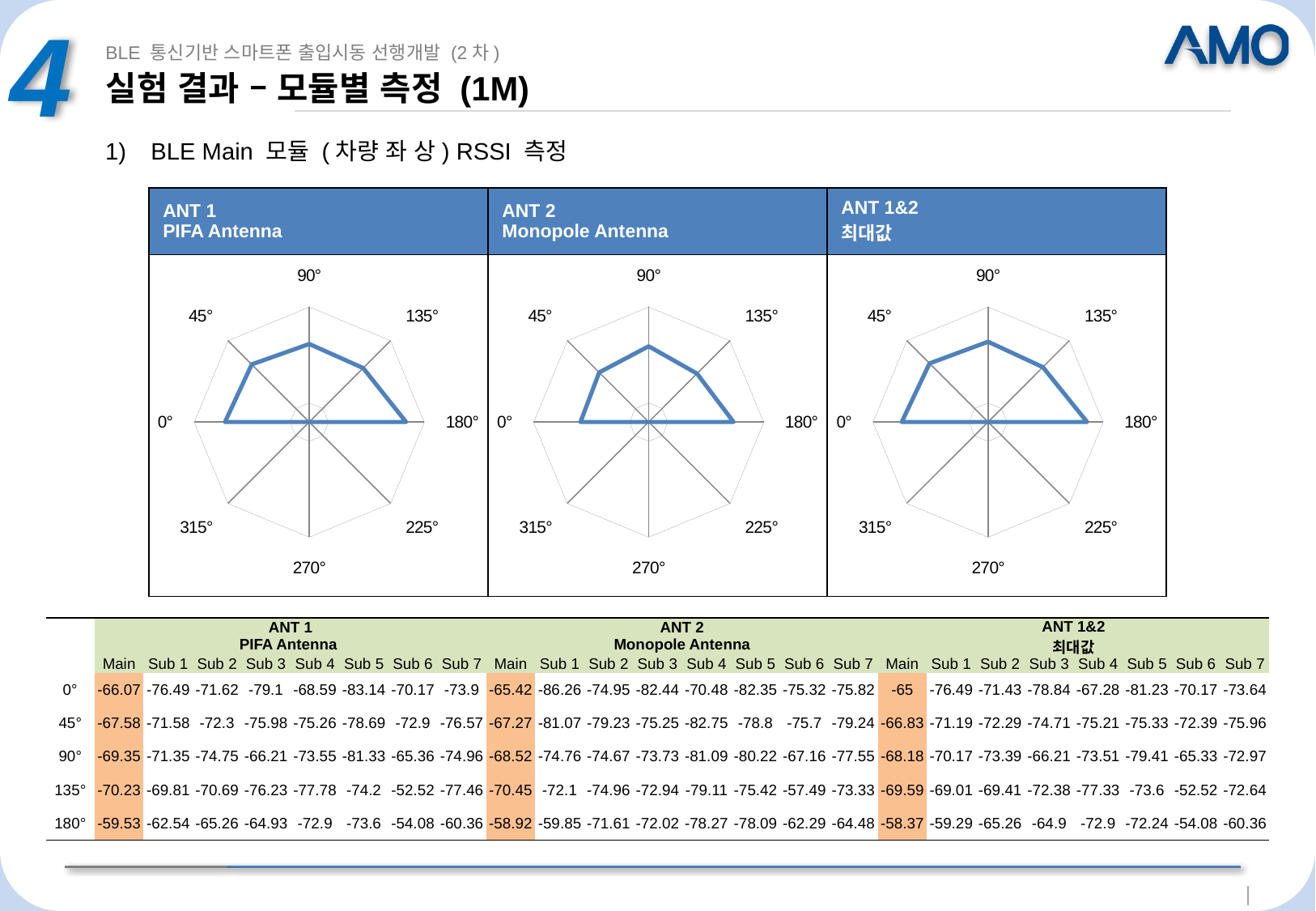

4
BLE 통신기반 스마트폰 출입시동 선행개발 (2차)
# 실험 결과 – 모듈별 측정 (1M)
BLE Main 모듈 (차량 좌 상) RSSI 측정
| ANT 1 PIFA Antenna | ANT 2 Monopole Antenna | ANT 1&2 최대값 |
| --- | --- | --- |
|  |  |  |

### Chart

| Category |  |
|---|---|
| 90° | -69.35 |
| 135° | -70.23 |
| 180° | -59.53 |
| 225° | -110.0 |
| 270° | -110.0 |
| 315° | -110.0 |
| 0° | -66.07 |
| 45° | -67.58 |

### Chart

| Category |  |
|---|---|
| 90° | -70.55 |
| 135° | -74.33 |
| 180° | -65.74 |
| 225° | -110.0 |
| 270° | -110.0 |
| 315° | -110.0 |
| 0° | -74.45 |
| 45° | -73.48 |

### Chart

| Category |  |
|---|---|
| 90° | -68.18 |
| 135° | -69.59 |
| 180° | -58.37 |
| 225° | -110.0 |
| 270° | -110.0 |
| 315° | -110.0 |
| 0° | -65.0 |
| 45° | -66.83 |
|  | ANT 1 PIFA Antenna |  |  |  |  |  |  |  | ANT 2 Monopole Antenna |  |  |  |  |  |  |  | ANT 1&2 최대값 |  |  |  |  |  |  |  |
| --- | --- | --- | --- | --- | --- | --- | --- | --- | --- | --- | --- | --- | --- | --- | --- | --- | --- | --- | --- | --- | --- | --- | --- | --- |
|  | Main | Sub 1 | Sub 2 | Sub 3 | Sub 4 | Sub 5 | Sub 6 | Sub 7 | Main | Sub 1 | Sub 2 | Sub 3 | Sub 4 | Sub 5 | Sub 6 | Sub 7 | Main | Sub 1 | Sub 2 | Sub 3 | Sub 4 | Sub 5 | Sub 6 | Sub 7 |
| 0° | -66.07 | -76.49 | -71.62 | -79.1 | -68.59 | -83.14 | -70.17 | -73.9 | -65.42 | -86.26 | -74.95 | -82.44 | -70.48 | -82.35 | -75.32 | -75.82 | -65 | -76.49 | -71.43 | -78.84 | -67.28 | -81.23 | -70.17 | -73.64 |
| 45° | -67.58 | -71.58 | -72.3 | -75.98 | -75.26 | -78.69 | -72.9 | -76.57 | -67.27 | -81.07 | -79.23 | -75.25 | -82.75 | -78.8 | -75.7 | -79.24 | -66.83 | -71.19 | -72.29 | -74.71 | -75.21 | -75.33 | -72.39 | -75.96 |
| 90° | -69.35 | -71.35 | -74.75 | -66.21 | -73.55 | -81.33 | -65.36 | -74.96 | -68.52 | -74.76 | -74.67 | -73.73 | -81.09 | -80.22 | -67.16 | -77.55 | -68.18 | -70.17 | -73.39 | -66.21 | -73.51 | -79.41 | -65.33 | -72.97 |
| 135° | -70.23 | -69.81 | -70.69 | -76.23 | -77.78 | -74.2 | -52.52 | -77.46 | -70.45 | -72.1 | -74.96 | -72.94 | -79.11 | -75.42 | -57.49 | -73.33 | -69.59 | -69.01 | -69.41 | -72.38 | -77.33 | -73.6 | -52.52 | -72.64 |
| 180° | -59.53 | -62.54 | -65.26 | -64.93 | -72.9 | -73.6 | -54.08 | -60.36 | -58.92 | -59.85 | -71.61 | -72.02 | -78.27 | -78.09 | -62.29 | -64.48 | -58.37 | -59.29 | -65.26 | -64.9 | -72.9 | -72.24 | -54.08 | -60.36 |